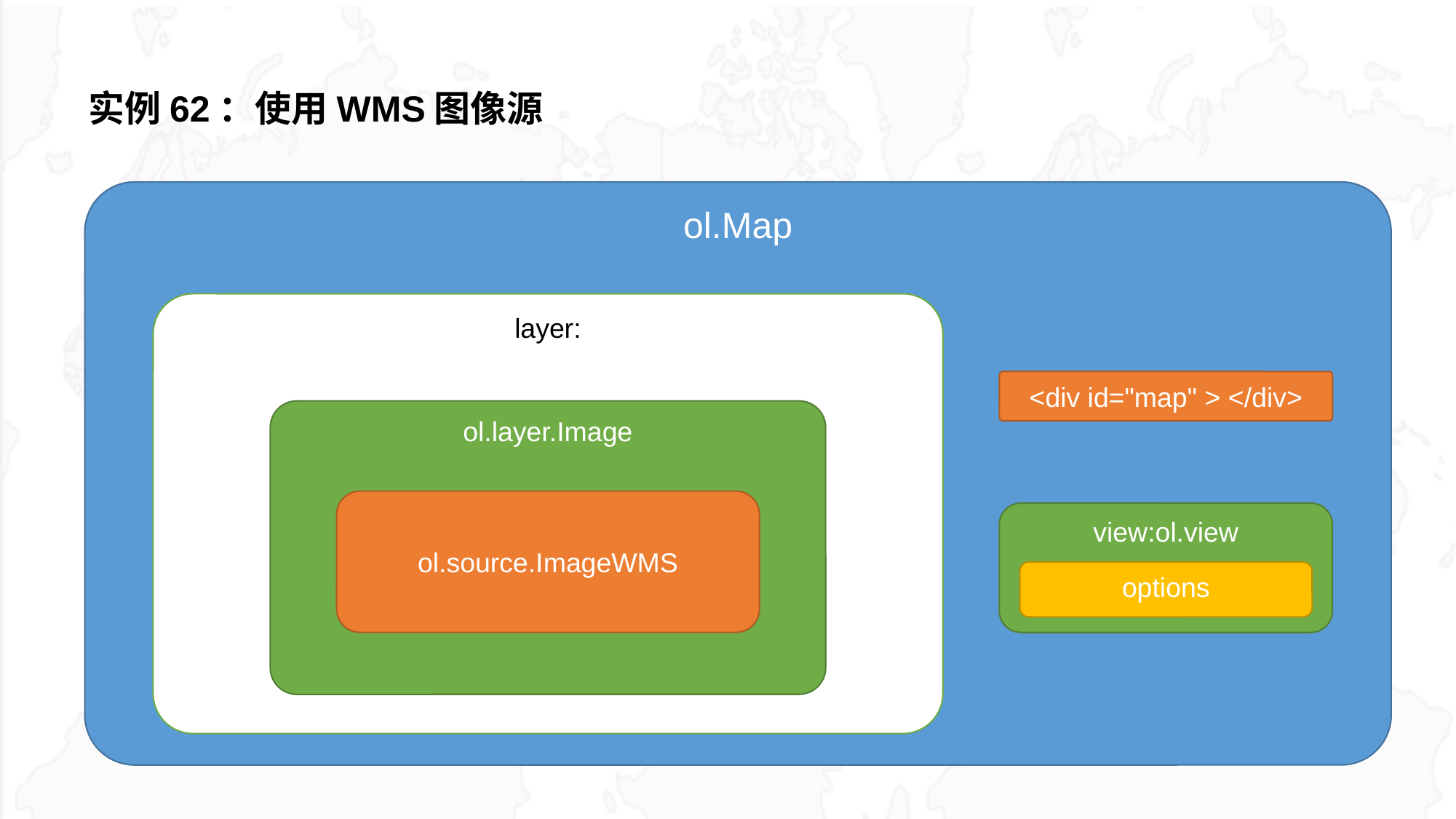

# 实例62：使用WMS图像源
ol.Map
layer:
<div id="map" > </div>
ol.layer.Image
ol.source.ImageWMS
view:ol.view
options